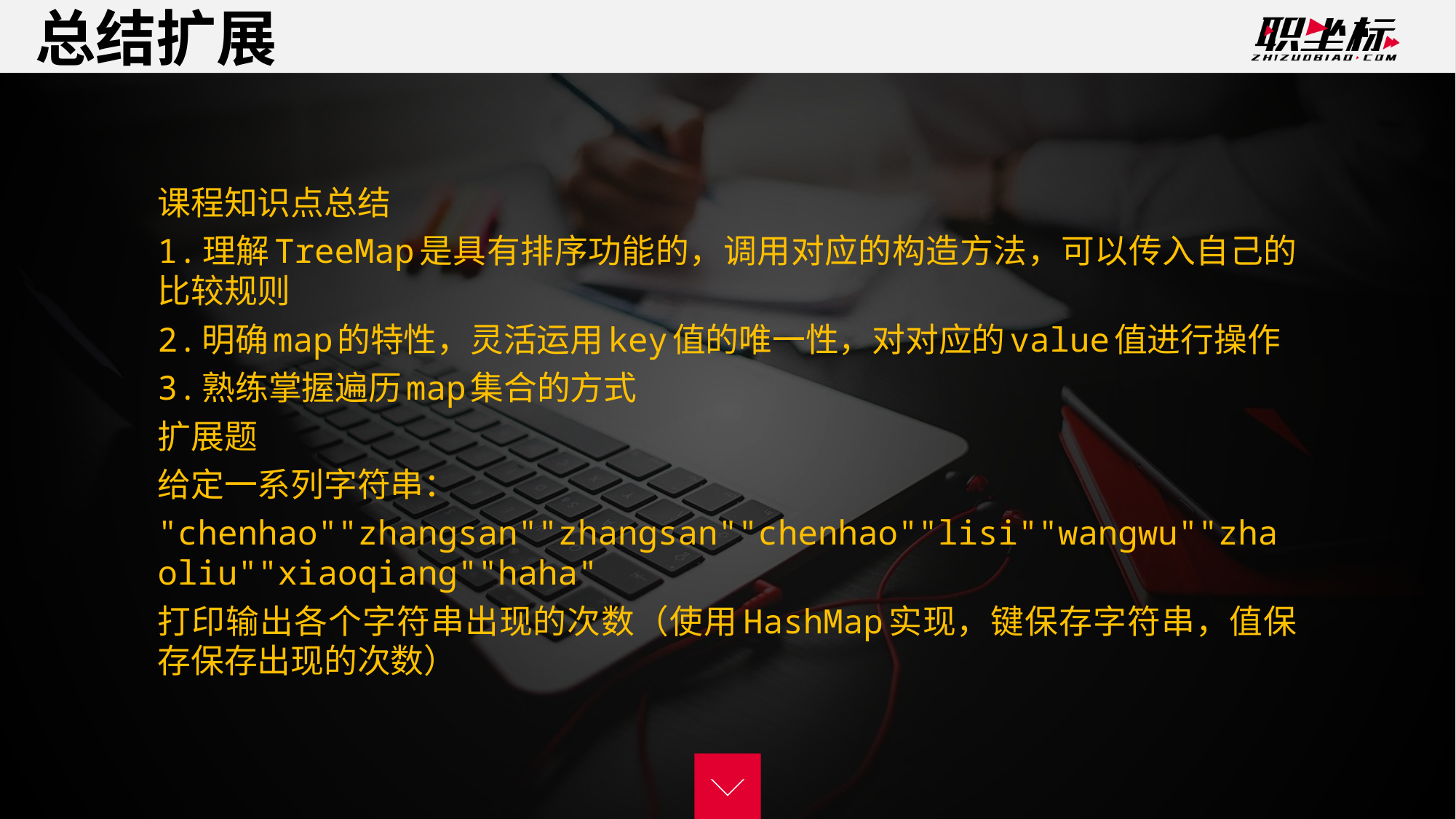

总结扩展

课程知识点总结
1.理解TreeMap是具有排序功能的，调用对应的构造方法，可以传入自己的比较规则
2.明确map的特性，灵活运用key值的唯一性，对对应的value值进行操作
3.熟练掌握遍历map集合的方式
扩展题
给定一系列字符串：
"chenhao""zhangsan""zhangsan""chenhao""lisi""wangwu""zhaoliu""xiaoqiang""haha"
打印输出各个字符串出现的次数（使用HashMap实现，键保存字符串，值保存保存出现的次数）